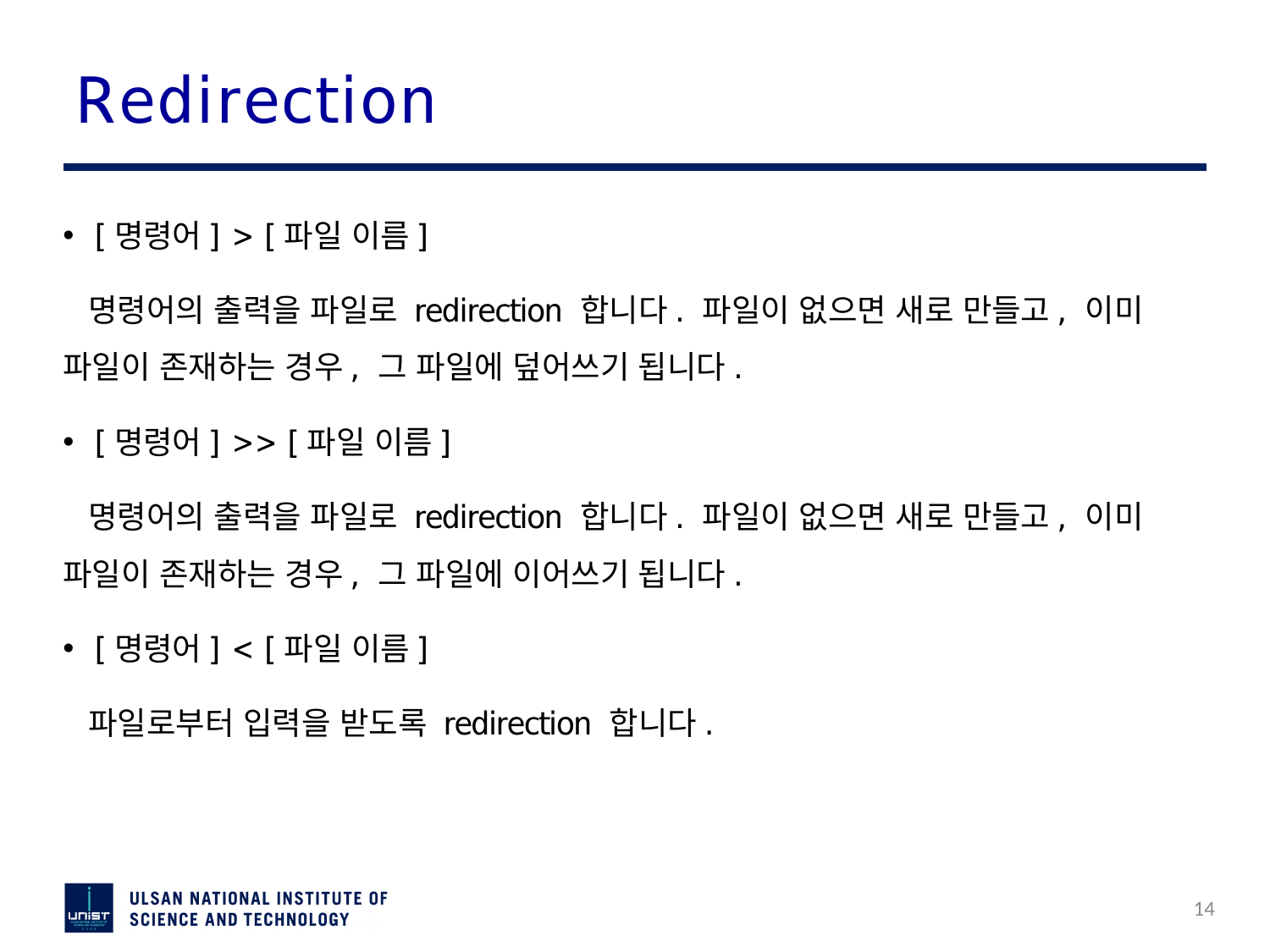

# Redirection
[명령어] > [파일 이름]
  명령어의 출력을 파일로 redirection 합니다. 파일이 없으면 새로 만들고, 이미 파일이 존재하는 경우, 그 파일에 덮어쓰기 됩니다.
[명령어] >> [파일 이름]
  명령어의 출력을 파일로 redirection 합니다. 파일이 없으면 새로 만들고, 이미 파일이 존재하는 경우, 그 파일에 이어쓰기 됩니다.
[명령어] < [파일 이름]
  파일로부터 입력을 받도록 redirection 합니다.